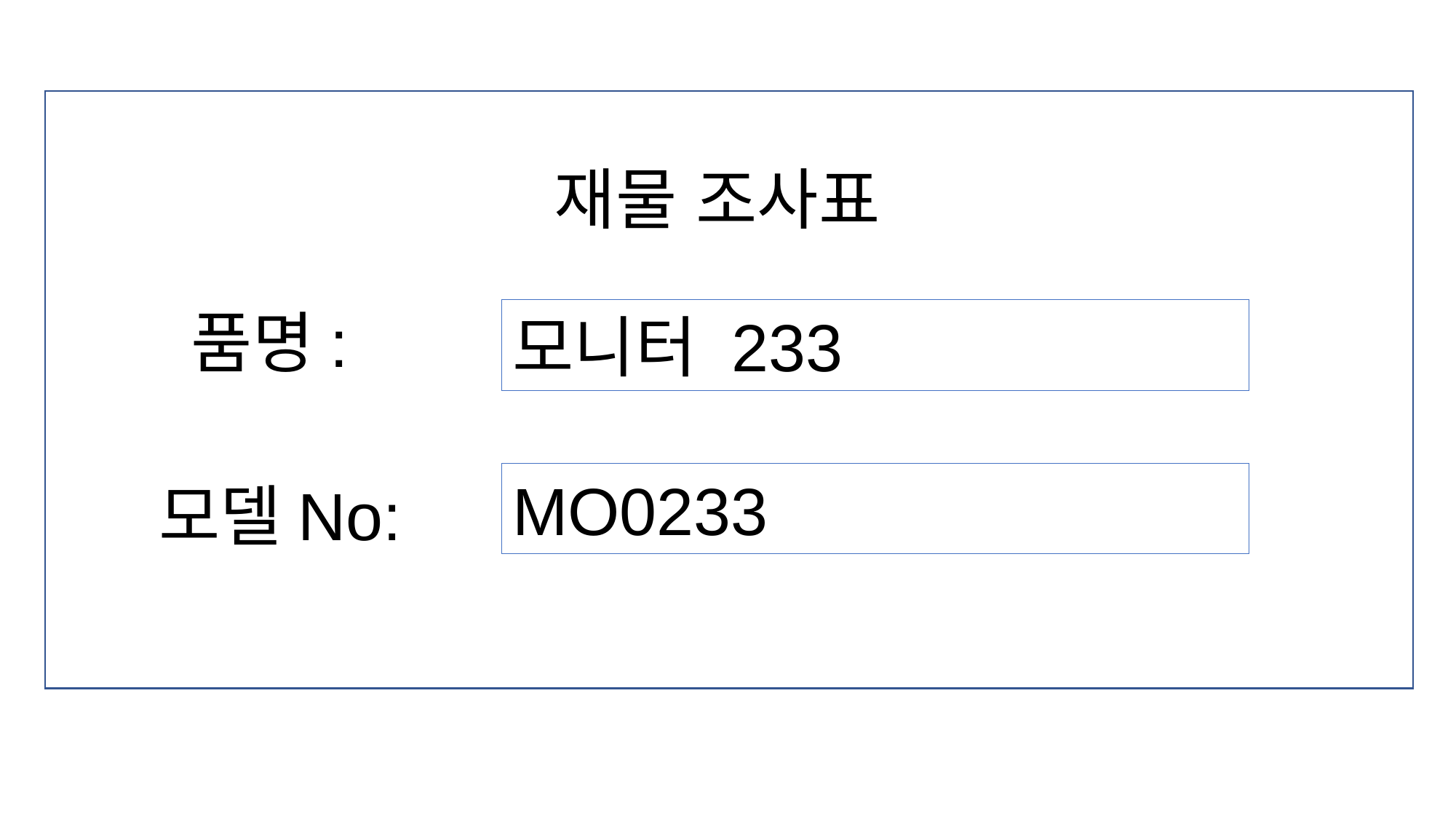

재물 조사표
품명:
모니터 233
MO0233
모델No: